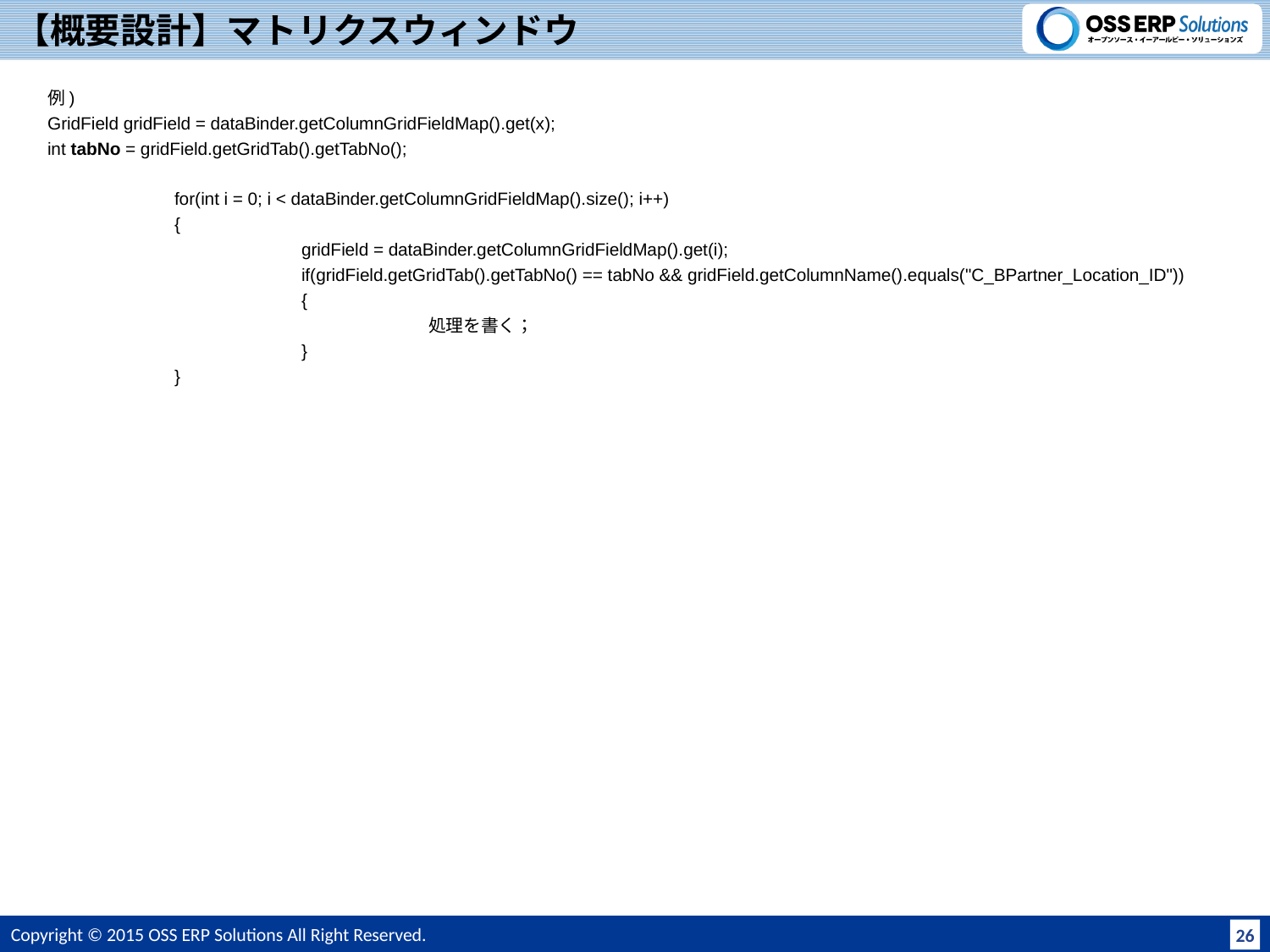

# 【概要設計】マトリクスウィンドウ
例)
GridField gridField = dataBinder.getColumnGridFieldMap().get(x);
int tabNo = gridField.getGridTab().getTabNo();

	for(int i = 0; i < dataBinder.getColumnGridFieldMap().size(); i++)
	{
		gridField = dataBinder.getColumnGridFieldMap().get(i);
		if(gridField.getGridTab().getTabNo() == tabNo && gridField.getColumnName().equals("C_BPartner_Location_ID"))
		{
			処理を書く；
		}
	}